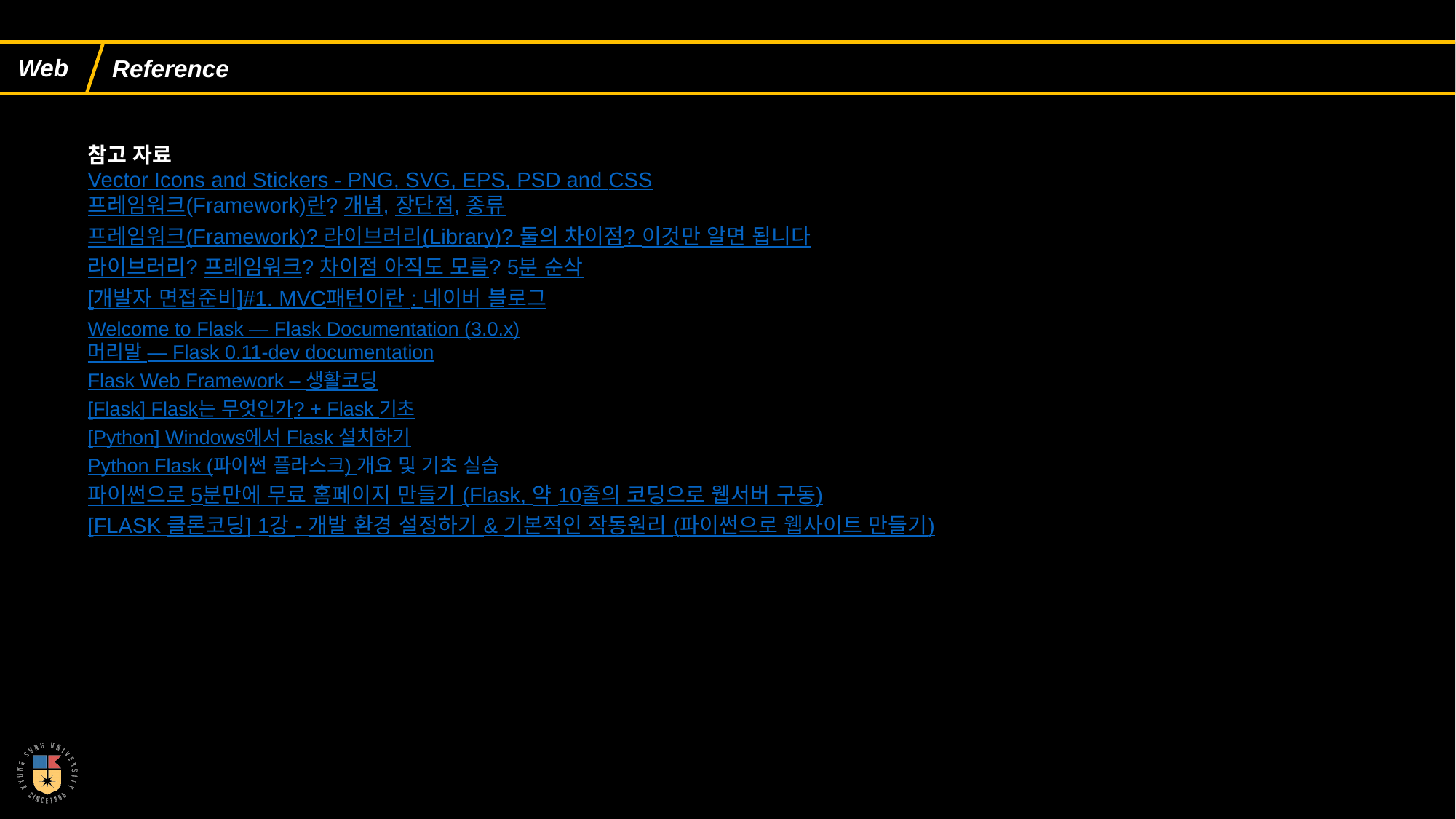

Reference
참고 자료
Vector Icons and Stickers - PNG, SVG, EPS, PSD and CSS
프레임워크(Framework)란? 개념, 장단점, 종류
프레임워크(Framework)? 라이브러리(Library)? 둘의 차이점? 이것만 알면 됩니다.s
라이브러리? 프레임워크? 차이점 아직도 모름? 5분 순삭.(you
[개발자 면접준비]#1. MVC패턴이란 : 네이버 블로그
Welcome to Flask — Flask Documentation (3.0.x)
머리말 — Flask 0.11-dev documentation
Flask Web Framework – 생활코딩
[Flask] Flask는 무엇인가? + Flask 기초
[Python] Windows에서 Flask 설치하기
Python Flask (파이썬 플라스크) 개요 및 기초 실습
파이썬으로 5분만에 무료 홈페이지 만들기 (Flask, 약 10줄의 코딩으로 웹서버 구동)
[FLASK 클론코딩] 1강 - 개발 환경 설정하기 & 기본적인 작동원리 (파이썬으로 웹사이트 만들기)